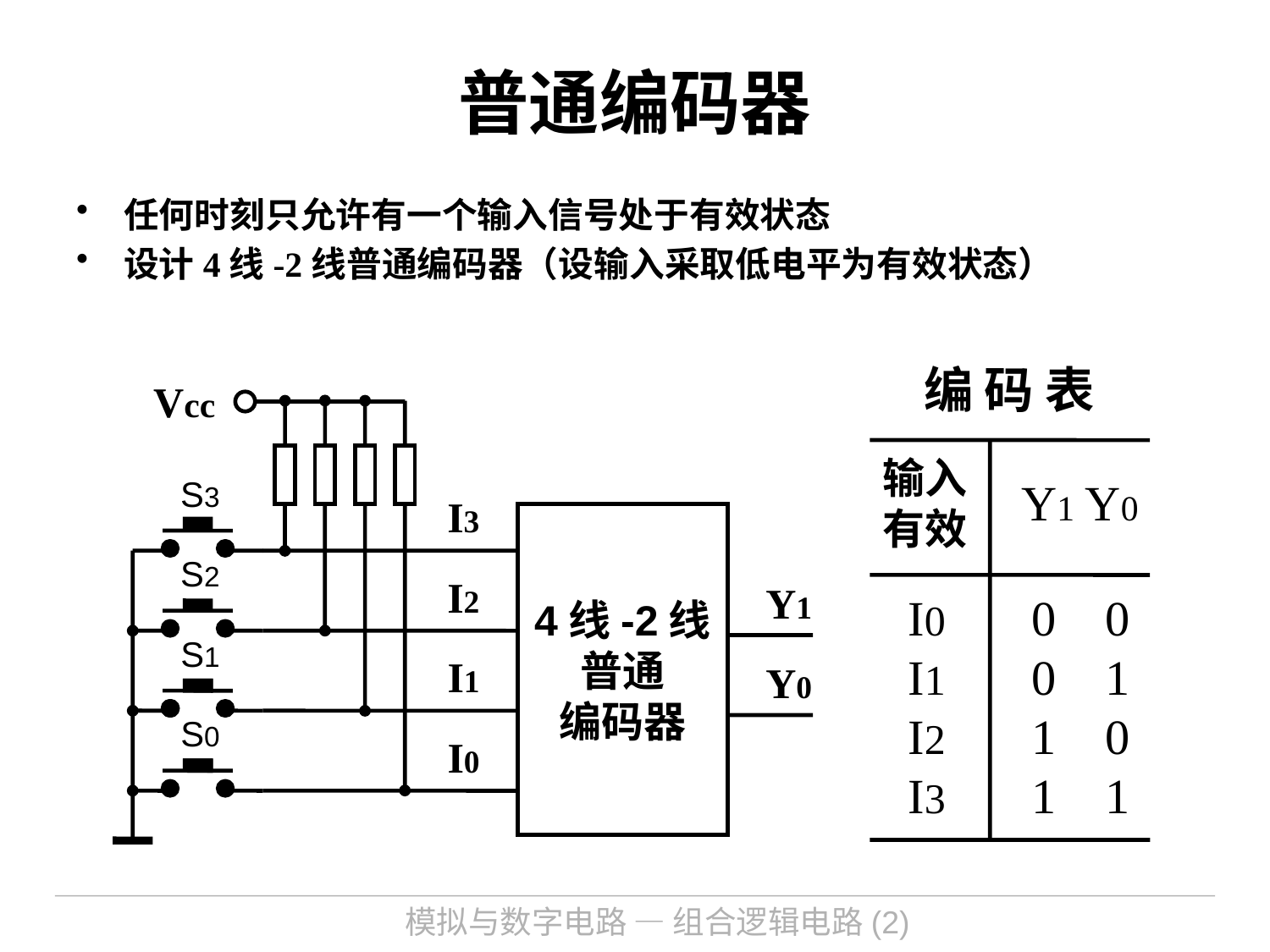

# 普通编码器
任何时刻只允许有一个输入信号处于有效状态
设计4线-2线普通编码器（设输入采取低电平为有效状态）
编 码 表

输入
有效
Y1 Y0

I0       0    0
I1       0    1
I2       1    0
I3       1    1

Vcc

S3

S2

S1

S0

I3
4线-2线
普通
编码器
I2
Y1

I1
Y0

I0

模拟与数字电路 — 组合逻辑电路(2)
5